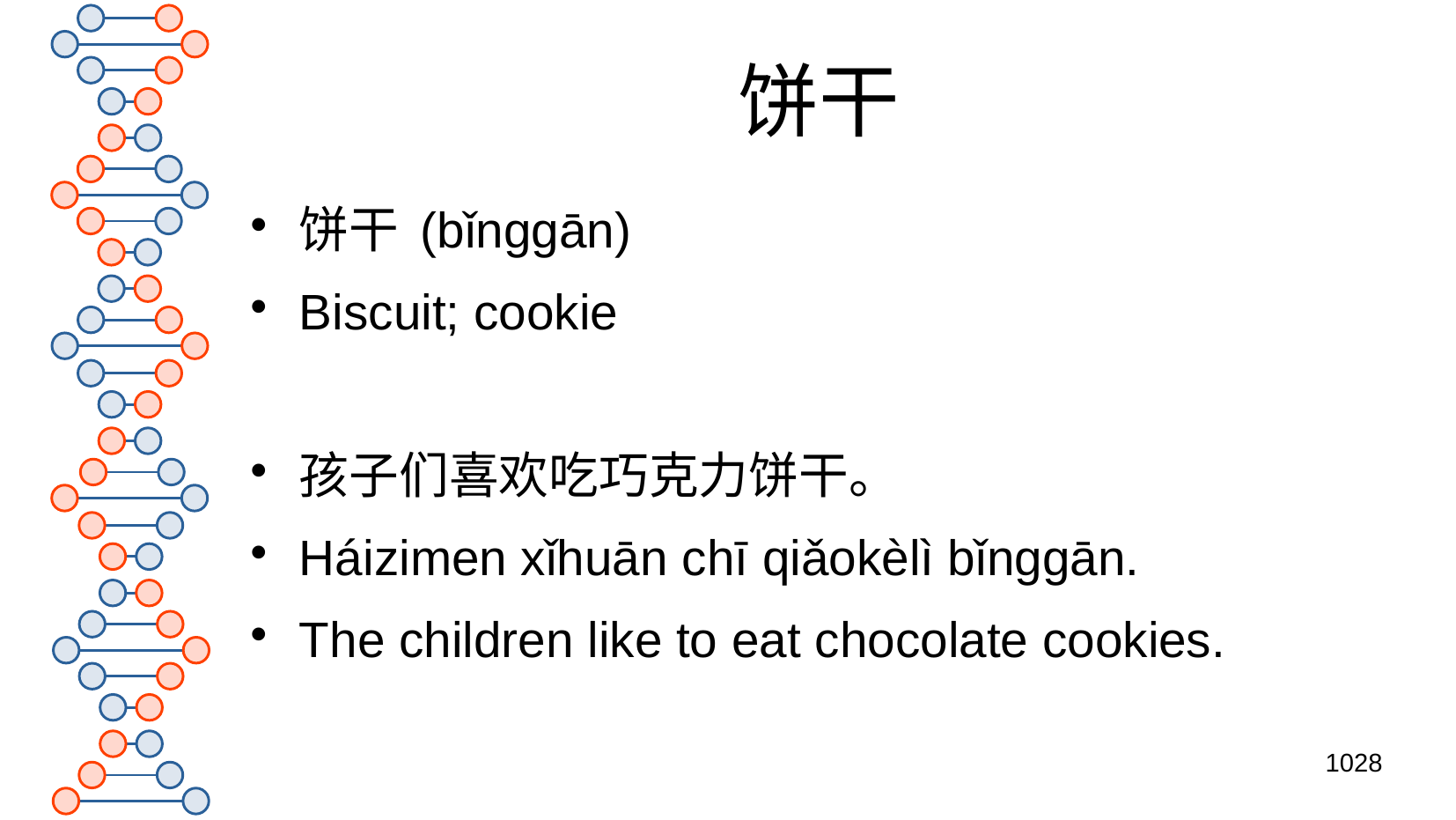

# 饼干
饼干 (bǐnggān)
Biscuit; cookie

孩子们喜欢吃巧克力饼干。
Háizimen xǐhuān chī qiǎokèlì bǐnggān.
The children like to eat chocolate cookies.

1028